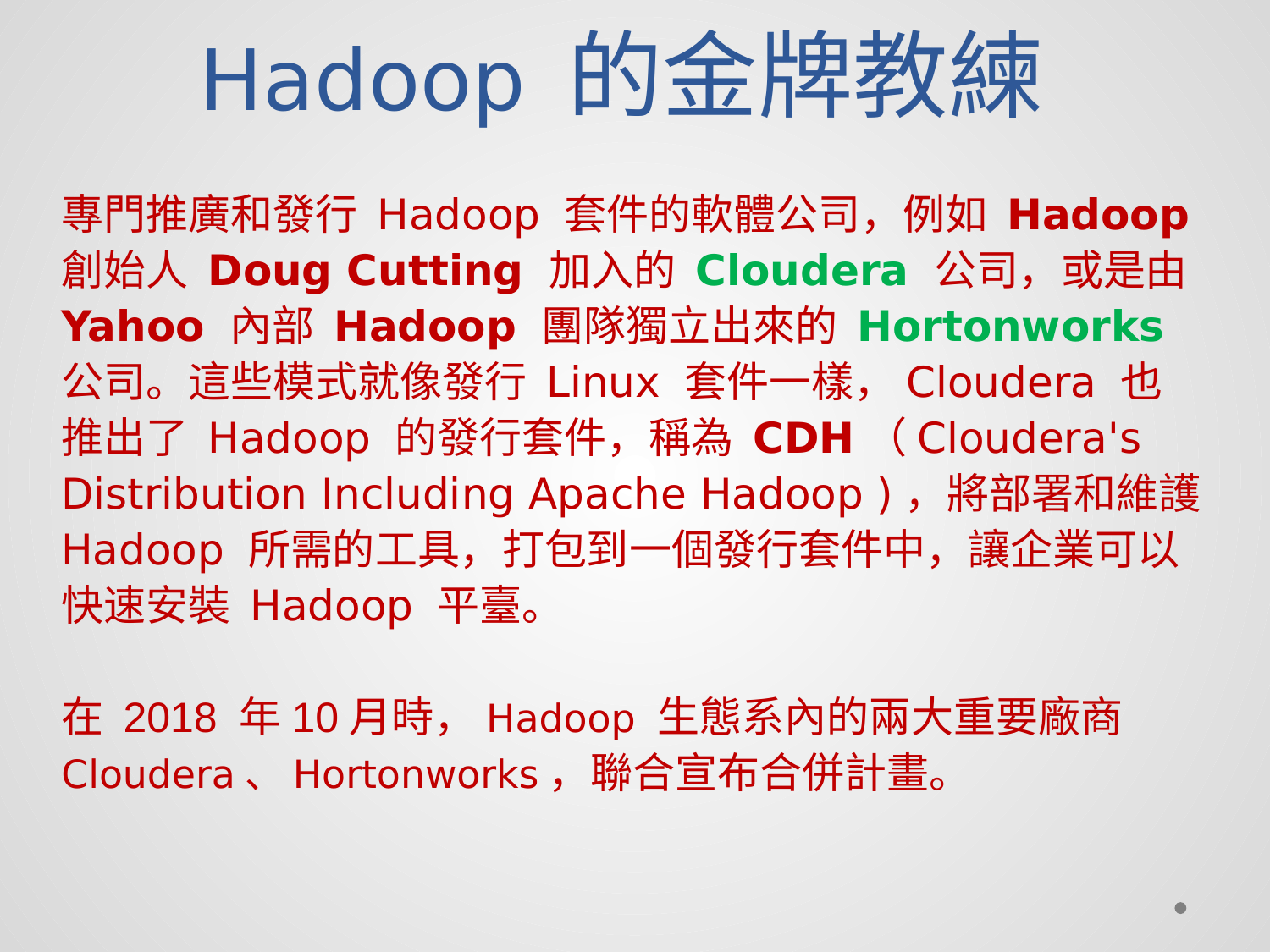

Hadoop 的金牌教練
專門推廣和發行 Hadoop 套件的軟體公司，例如 Hadoop 創始人 Doug Cutting 加入的 Cloudera 公司，或是由 Yahoo 內部 Hadoop 團隊獨立出來的 Hortonworks 公司。這些模式就像發行 Linux 套件一樣，Cloudera 也推出了 Hadoop 的發行套件，稱為 CDH（Cloudera's Distribution Including Apache Hadoop )，將部署和維護 Hadoop 所需的工具，打包到一個發行套件中，讓企業可以快速安裝 Hadoop 平臺。

在 2018 年10月時，Hadoop 生態系內的兩大重要廠商Cloudera、Hortonworks，聯合宣布合併計畫。